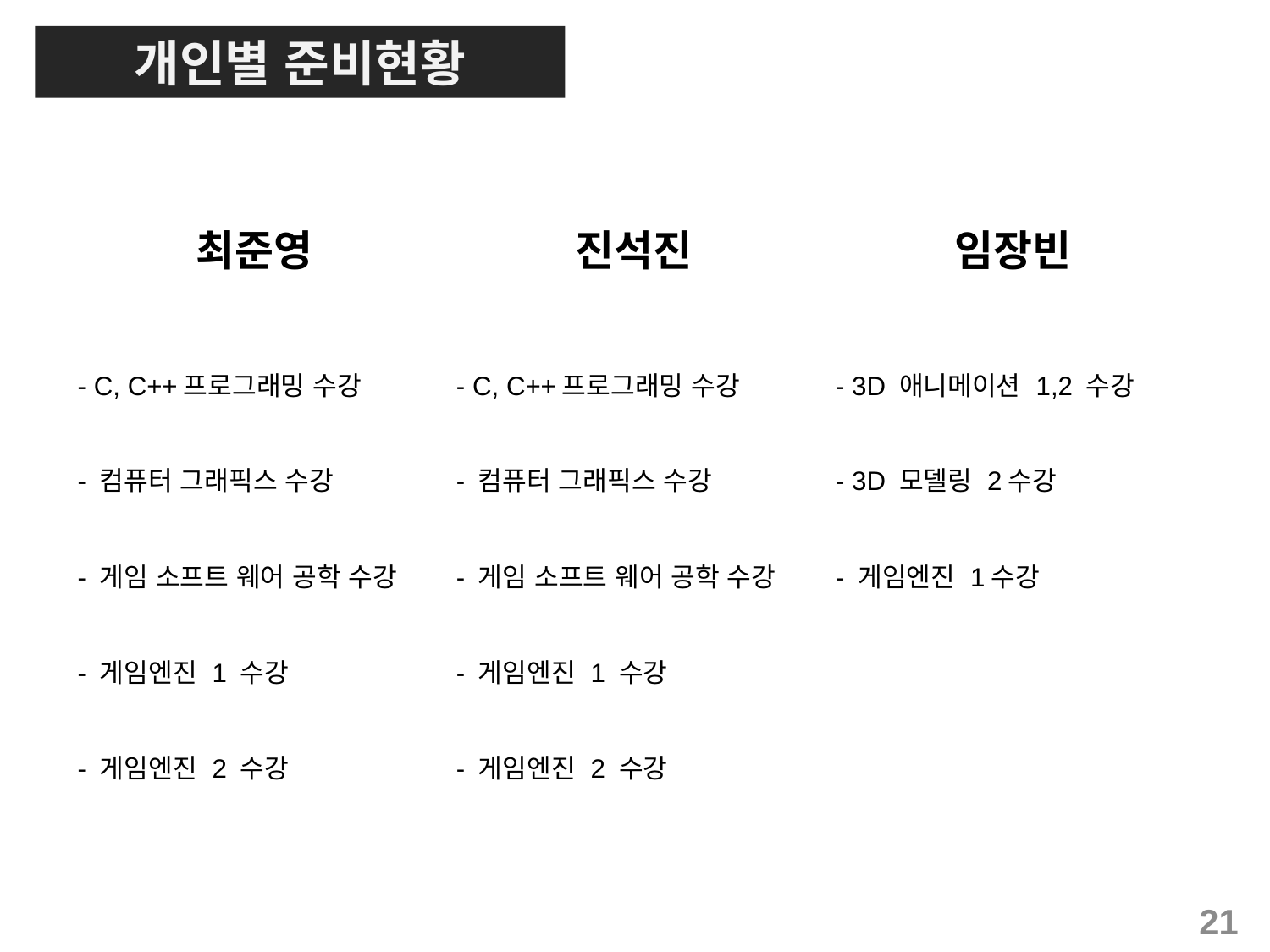

개인별 준비현황
| 최준영 | 진석진 | 임장빈 |
| --- | --- | --- |
| - C, C++프로그래밍 수강 - 컴퓨터 그래픽스 수강 - 게임 소프트 웨어 공학 수강 - 게임엔진 1 수강 - 게임엔진 2 수강 | - C, C++프로그래밍 수강 - 컴퓨터 그래픽스 수강 - 게임 소프트 웨어 공학 수강 - 게임엔진 1 수강 - 게임엔진 2 수강 | - 3D 애니메이션 1,2 수강 - 3D 모델링 2수강 - 게임엔진 1수강 |
21